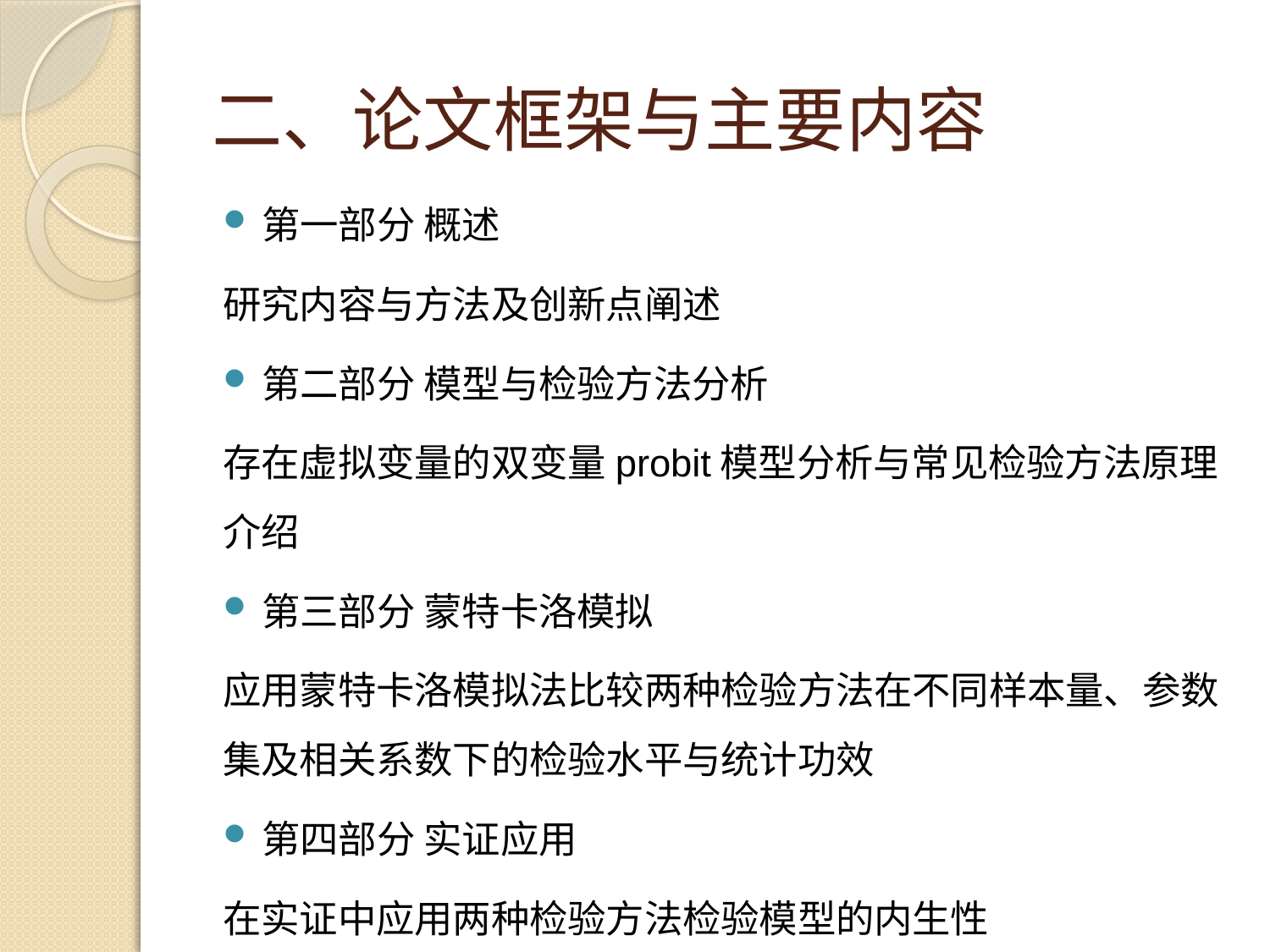

# 二、论文框架与主要内容
第一部分 概述
研究内容与方法及创新点阐述
第二部分 模型与检验方法分析
存在虚拟变量的双变量probit模型分析与常见检验方法原理介绍
第三部分 蒙特卡洛模拟
应用蒙特卡洛模拟法比较两种检验方法在不同样本量、参数集及相关系数下的检验水平与统计功效
第四部分 实证应用
在实证中应用两种检验方法检验模型的内生性